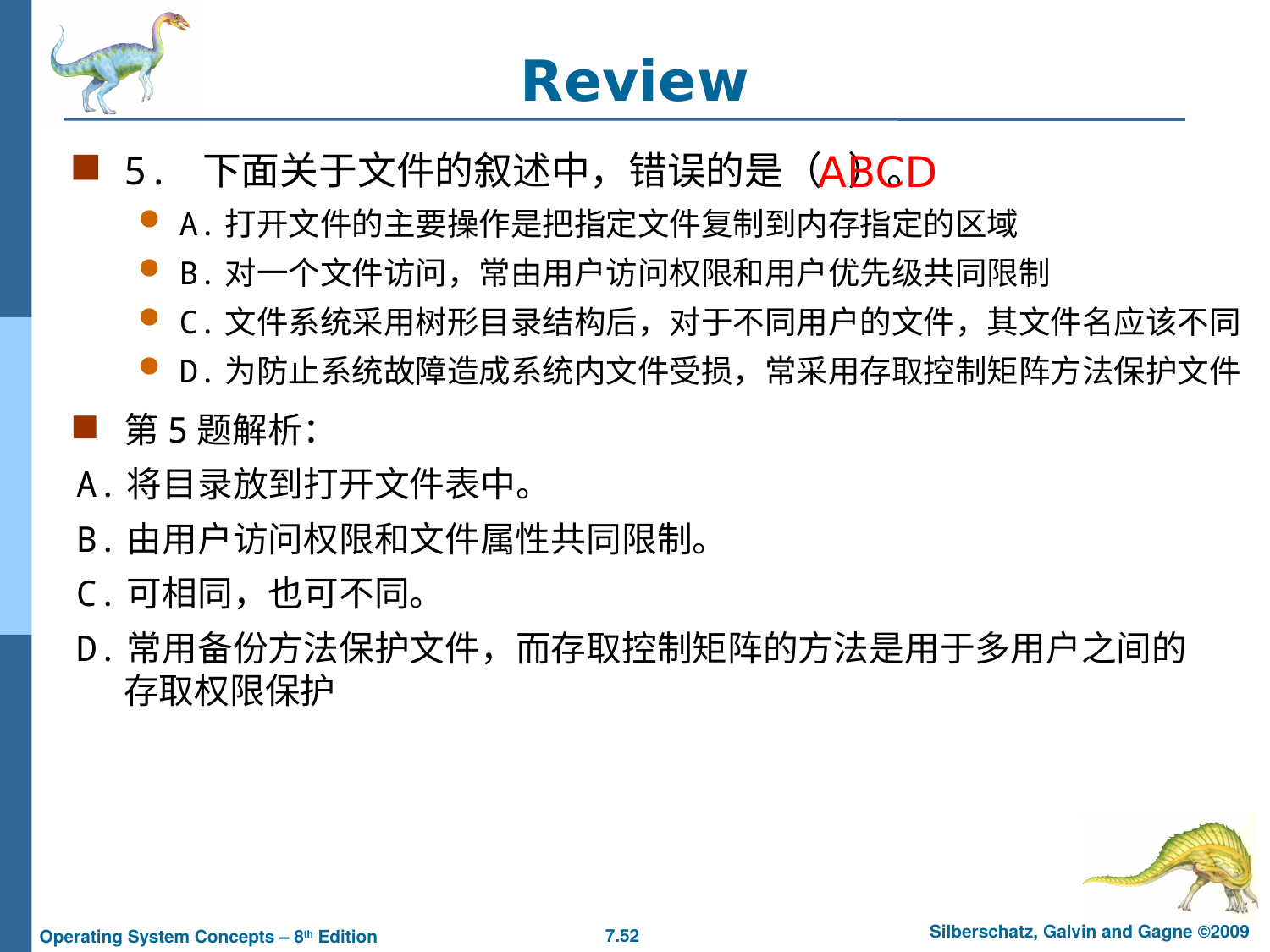

# Review
ABCD
5. 下面关于文件的叙述中，错误的是（   ）。
A.打开文件的主要操作是把指定文件复制到内存指定的区域
B.对一个文件访问，常由用户访问权限和用户优先级共同限制
C.文件系统采用树形目录结构后，对于不同用户的文件，其文件名应该不同
D.为防止系统故障造成系统内文件受损，常采用存取控制矩阵方法保护文件
第5题解析：
A.将目录放到打开文件表中。
B.由用户访问权限和文件属性共同限制。
C.可相同，也可不同。
D.常用备份方法保护文件，而存取控制矩阵的方法是用于多用户之间的存取权限保护